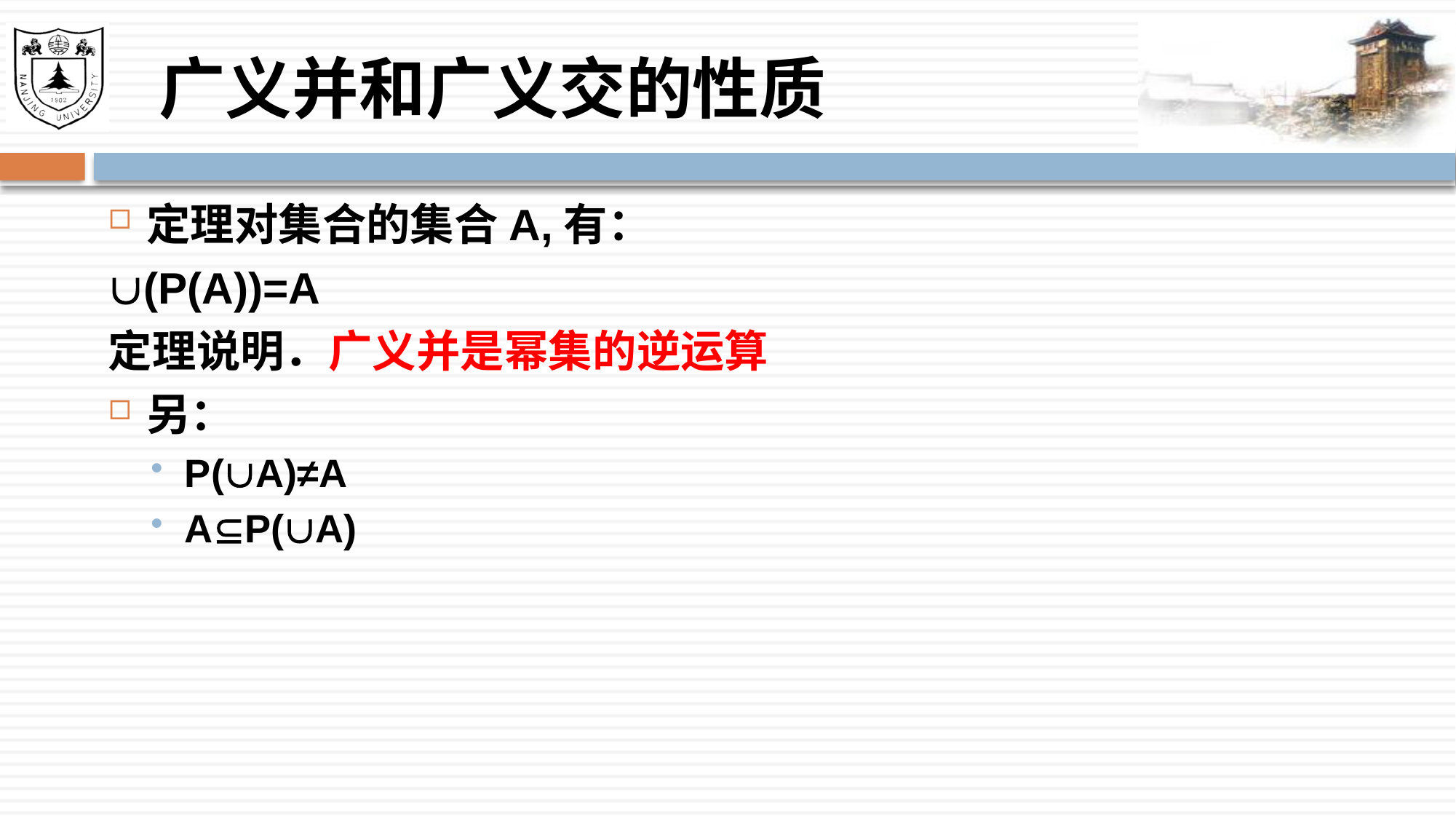

# 广义并和广义交的性质
定理对集合的集合A,有：
∪(P(A))=A
定理说明．广义并是幂集的逆运算
另：
P(∪A)≠A
A⊆P(∪A)